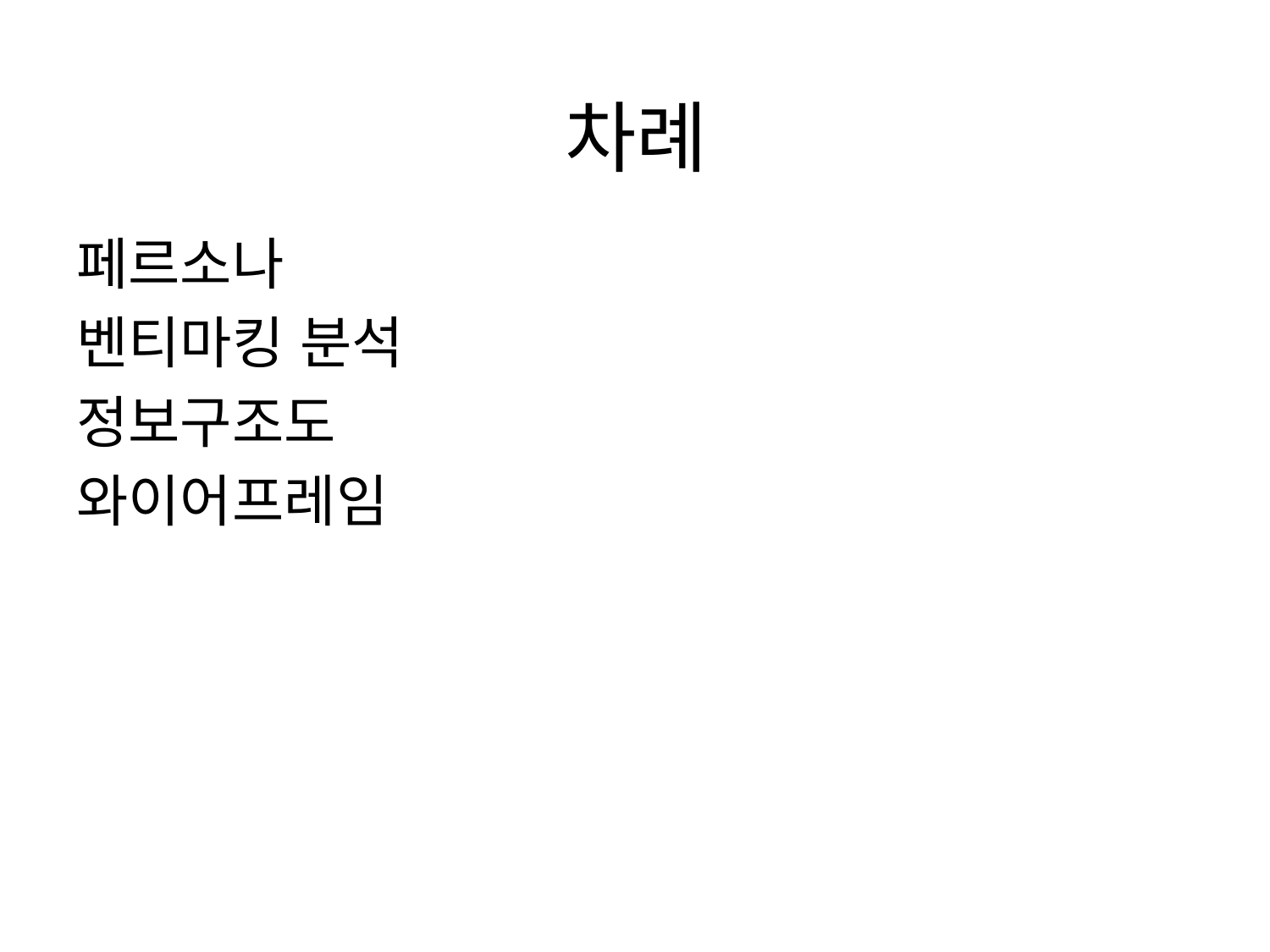

# 차례
페르소나
벤티마킹 분석
정보구조도
와이어프레임